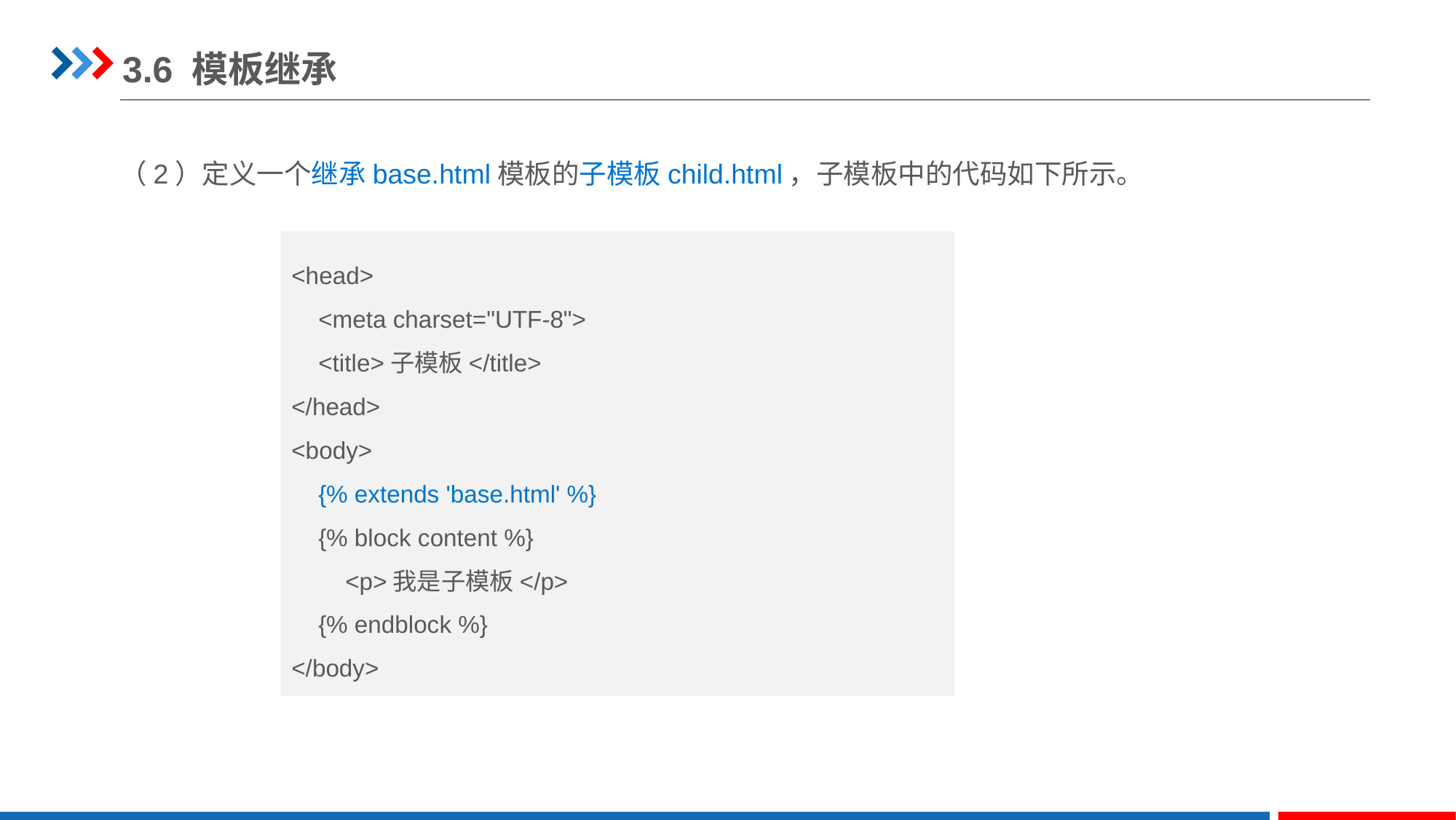

3.6 模板继承
（2）定义一个继承base.html模板的子模板child.html，子模板中的代码如下所示。
<head>
    <meta charset="UTF-8">
    <title>子模板</title>
</head>
<body>
    {% extends 'base.html' %}
    {% block content %}
        <p>我是子模板</p>
    {% endblock %}
</body>